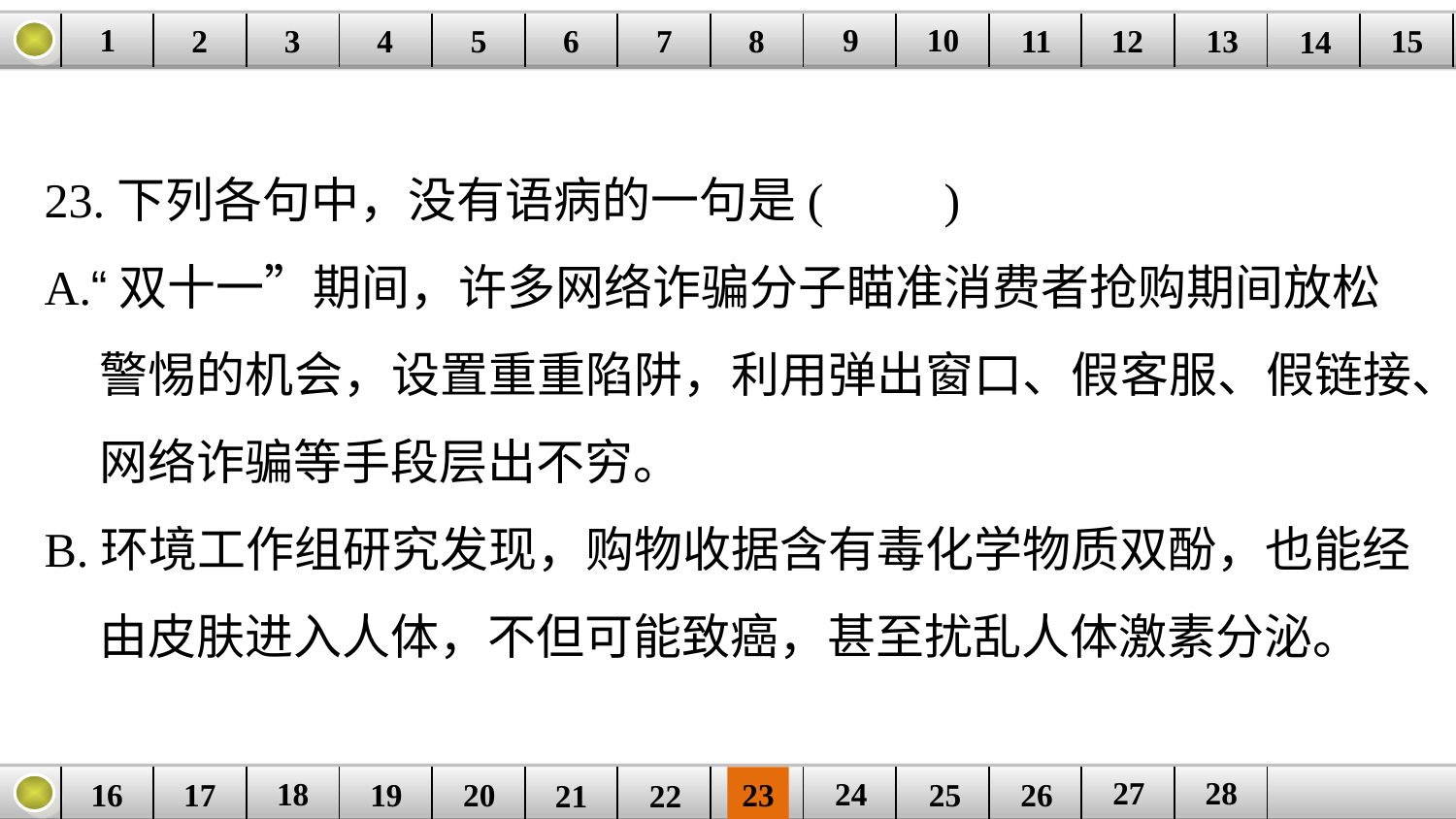

9
10
1
3
4
5
6
8
11
2
12
15
|  |  |  |  |  |  |  |  |  |  |  |  |  |  |  |
| --- | --- | --- | --- | --- | --- | --- | --- | --- | --- | --- | --- | --- | --- | --- |
7
13
14

23.下列各句中，没有语病的一句是(　　)
A.“双十一”期间，许多网络诈骗分子瞄准消费者抢购期间放松
    警惕的机会，设置重重陷阱，利用弹出窗口、假客服、假链接、
    网络诈骗等手段层出不穷。
B.环境工作组研究发现，购物收据含有毒化学物质双酚，也能经
    由皮肤进入人体，不但可能致癌，甚至扰乱人体激素分泌。

27
28
18
24
16
25
26
|  |  |  |  |  |  |  |  |  |  |  |  |  |
| --- | --- | --- | --- | --- | --- | --- | --- | --- | --- | --- | --- | --- |
23
17
19
20
21
22